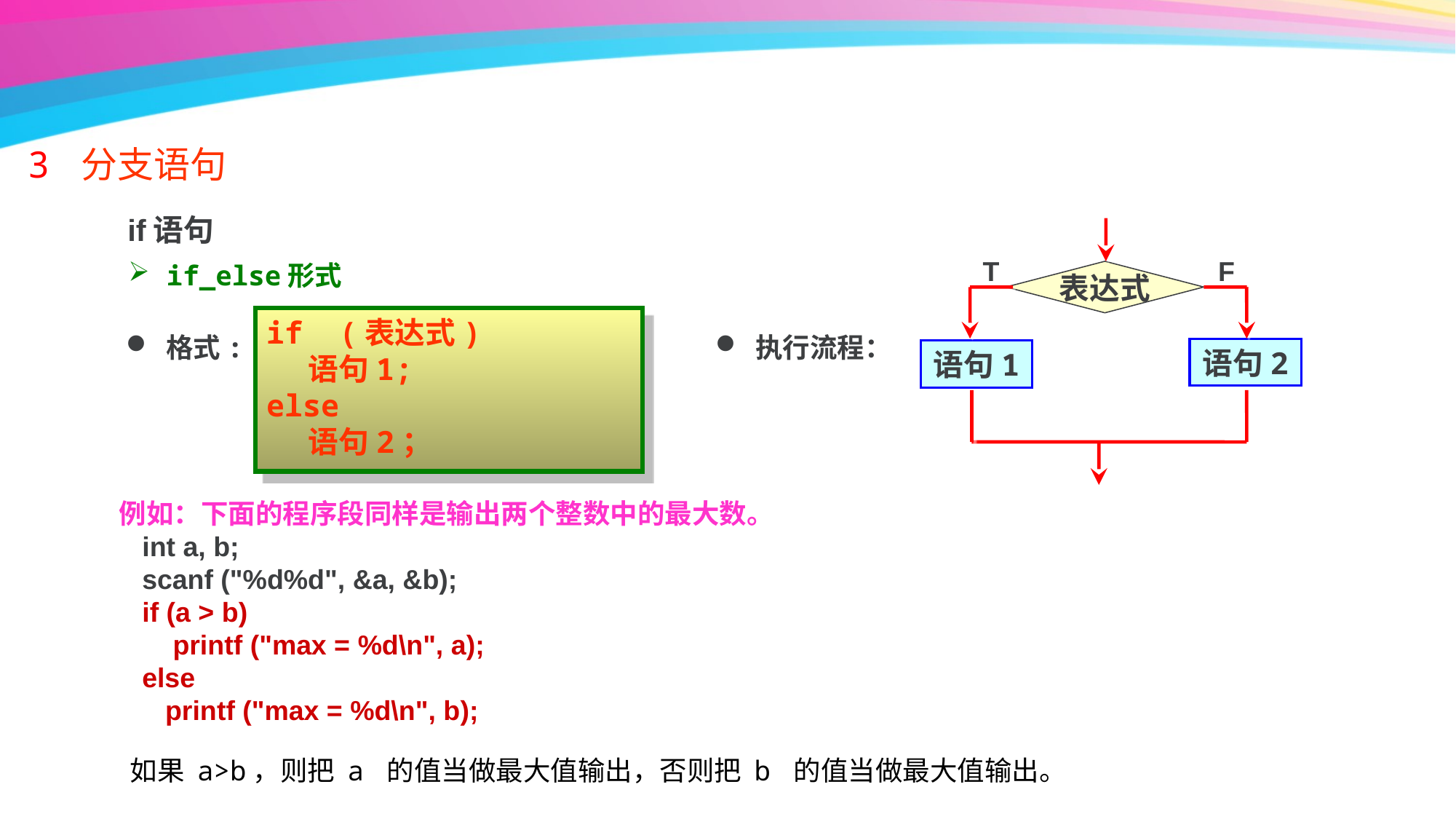

3 分支语句
if语句

T
F
表达式

语句2
语句1

 if_else形式
if  (表达式)
     语句1;
else
     语句2；
 格式:
 执行流程：
例如：下面的程序段同样是输出两个整数中的最大数。
   int a, b;
   scanf ("%d%d", &a, &b);
   if (a > b)
       printf ("max = %d\n", a);
   else
      printf ("max = %d\n", b);
如果 a>b，则把 a 的值当做最大值输出，否则把 b 的值当做最大值输出。